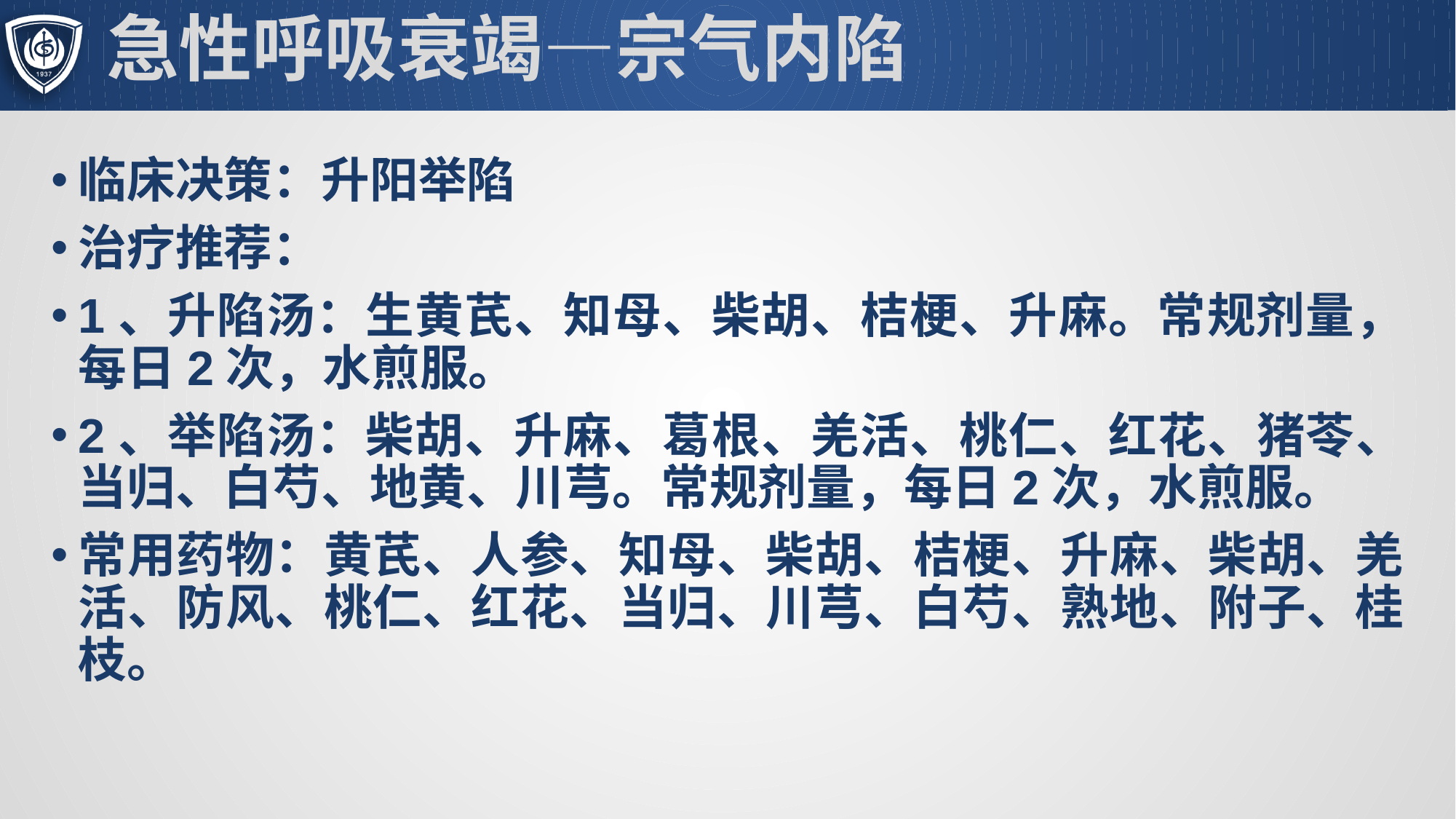

# 急性呼吸衰竭—宗气内陷
临床决策：升阳举陷
治疗推荐：
1、升陷汤：生黄芪、知母、柴胡、桔梗、升麻。常规剂量，每日2次，水煎服。
2、举陷汤：柴胡、升麻、葛根、羌活、桃仁、红花、猪苓、当归、白芍、地黄、川芎。常规剂量，每日2次，水煎服。
常用药物：黄芪、人参、知母、柴胡、桔梗、升麻、柴胡、羌活、防风、桃仁、红花、当归、川芎、白芍、熟地、附子、桂枝。